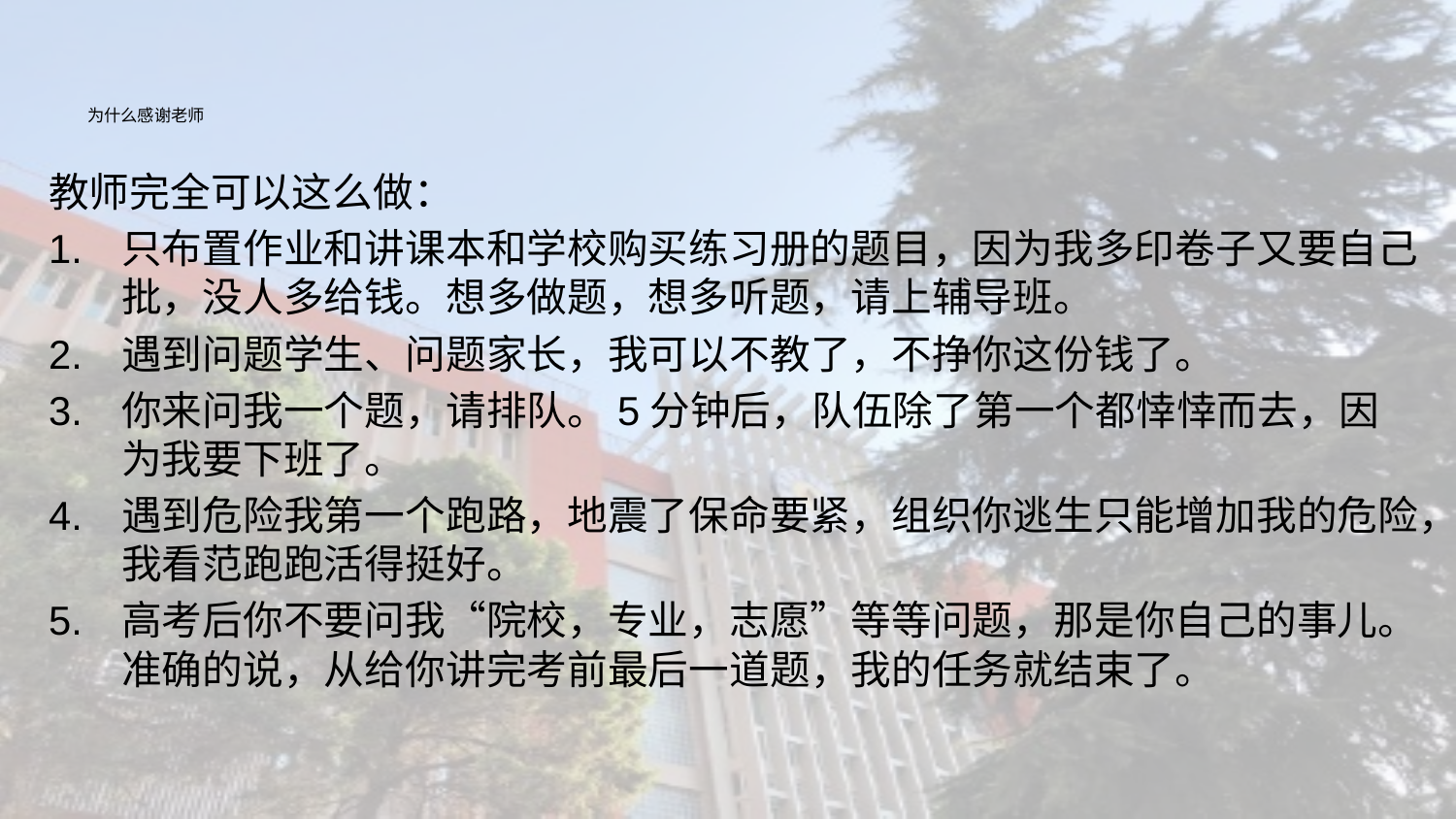

# 为什么感谢老师
教师完全可以这么做：
只布置作业和讲课本和学校购买练习册的题目，因为我多印卷子又要自己批，没人多给钱。想多做题，想多听题，请上辅导班。
遇到问题学生、问题家长，我可以不教了，不挣你这份钱了。
你来问我一个题，请排队。5分钟后，队伍除了第一个都悻悻而去，因为我要下班了。
遇到危险我第一个跑路，地震了保命要紧，组织你逃生只能增加我的危险，我看范跑跑活得挺好。
高考后你不要问我“院校，专业，志愿”等等问题，那是你自己的事儿。准确的说，从给你讲完考前最后一道题，我的任务就结束了。